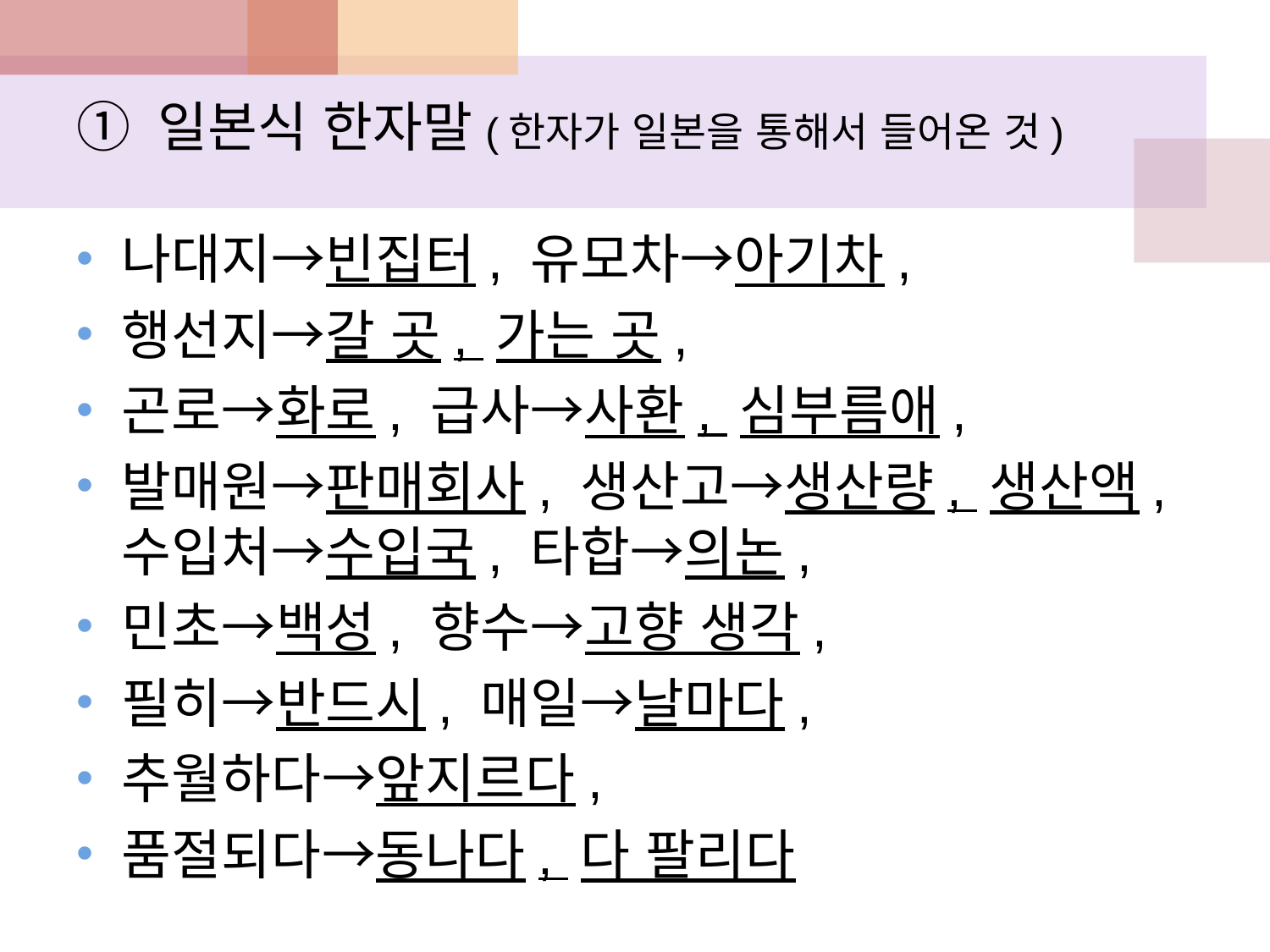

① 일본식 한자말(한자가 일본을 통해서 들어온 것)

나대지→빈집터, 유모차→아기차,
행선지→갈 곳, 가는 곳,
곤로→화로, 급사→사환, 심부름애,
발매원→판매회사, 생산고→생산량, 생산액, 수입처→수입국, 타합→의논,
민초→백성, 향수→고향 생각,
필히→반드시, 매일→날마다,
추월하다→앞지르다,
품절되다→동나다, 다 팔리다